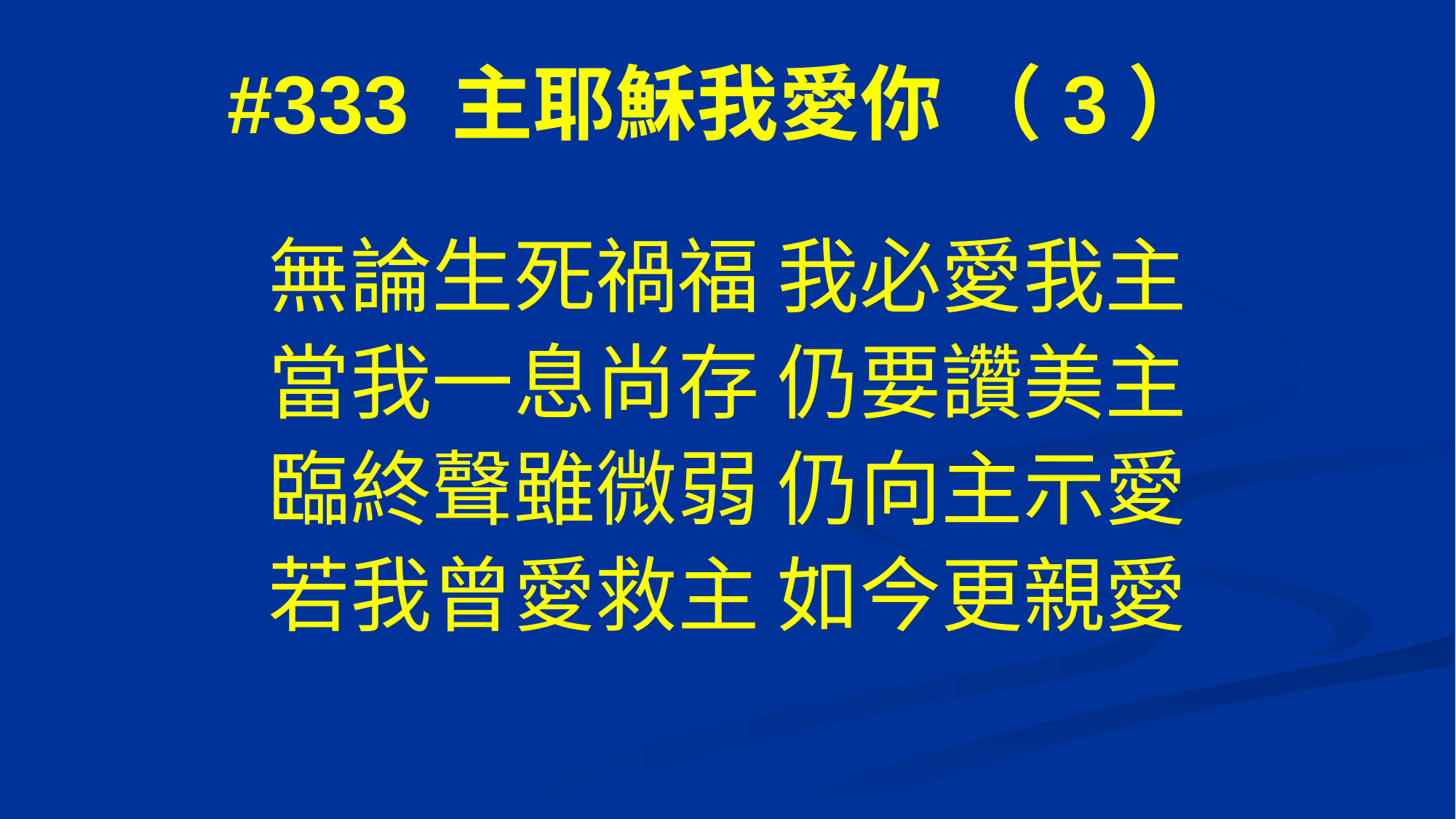

# #333 主耶穌我愛你 （3）
無論生死禍福 我必愛我主
當我一息尚存 仍要讚美主
臨終聲雖微弱 仍向主示愛
若我曾愛救主 如今更親愛